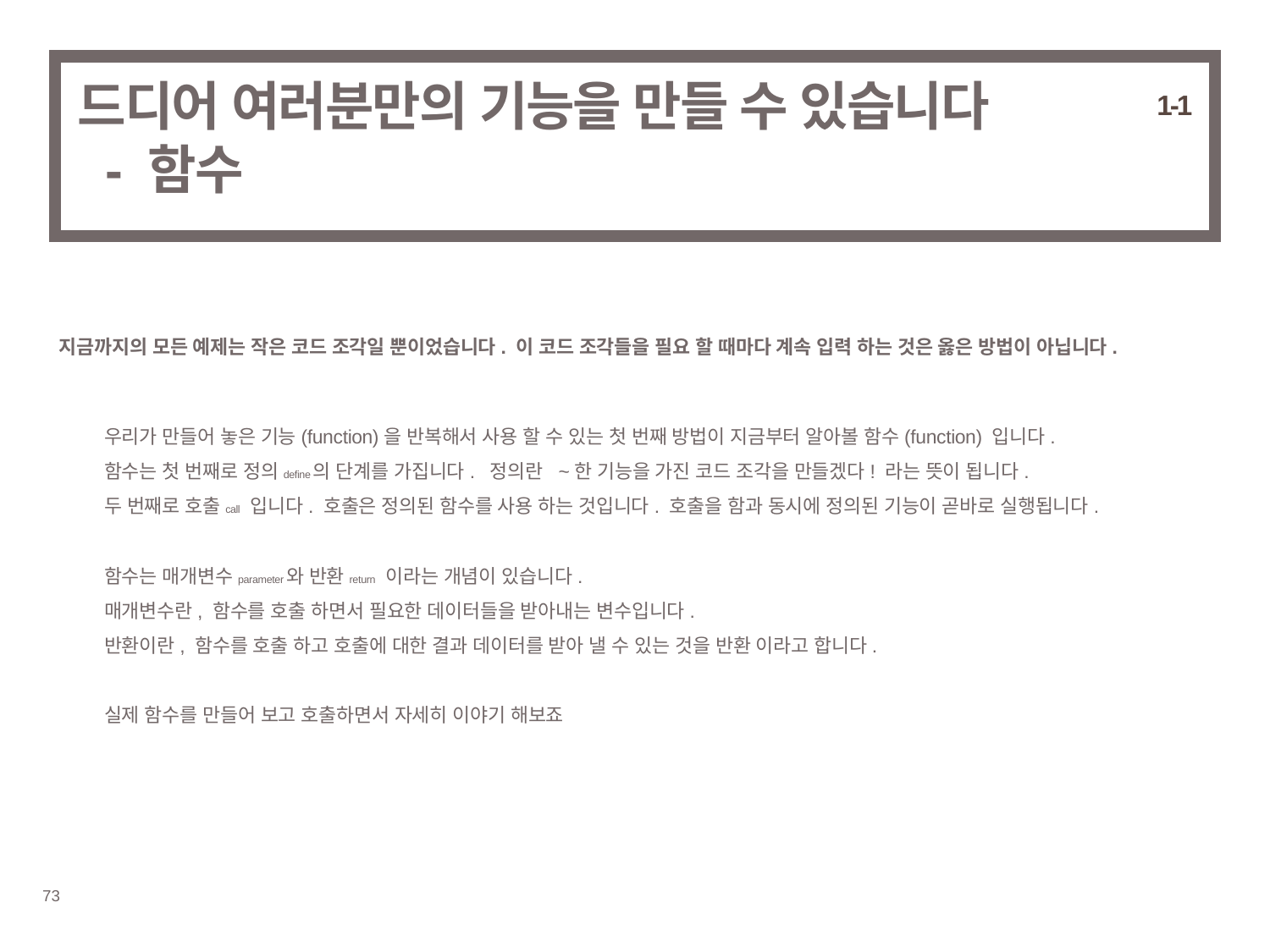

1-1

# 드디어 여러분만의 기능을 만들 수 있습니다 - 함수
지금까지의 모든 예제는 작은 코드 조각일 뿐이었습니다. 이 코드 조각들을 필요 할 때마다 계속 입력 하는 것은 옳은 방법이 아닙니다.
우리가 만들어 놓은 기능(function)을 반복해서 사용 할 수 있는 첫 번째 방법이 지금부터 알아볼 함수(function) 입니다.
함수는 첫 번째로 정의define의 단계를 가집니다.  정의란  ~한 기능을 가진 코드 조각을 만들겠다! 라는 뜻이 됩니다.
두 번째로 호출call 입니다. 호출은 정의된 함수를 사용 하는 것입니다. 호출을 함과 동시에 정의된 기능이 곧바로 실행됩니다.

함수는 매개변수parameter와 반환return 이라는 개념이 있습니다.
매개변수란, 함수를 호출 하면서 필요한 데이터들을 받아내는 변수입니다.
반환이란, 함수를 호출 하고 호출에 대한 결과 데이터를 받아 낼 수 있는 것을 반환 이라고 합니다.

실제 함수를 만들어 보고 호출하면서 자세히 이야기 해보죠